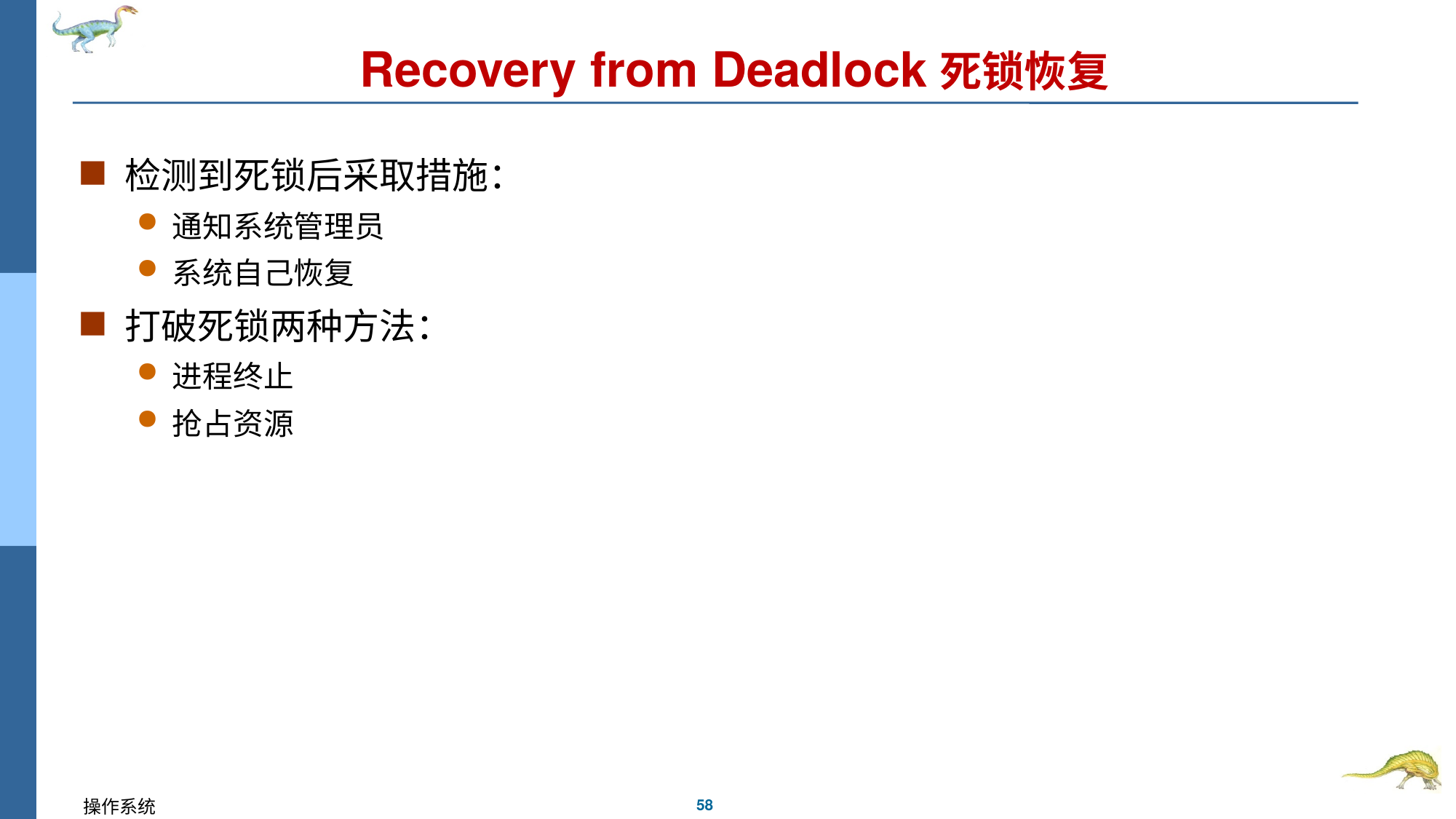

# Recovery from Deadlock死锁恢复
检测到死锁后采取措施：
通知系统管理员
系统自己恢复
打破死锁两种方法：
进程终止
抢占资源